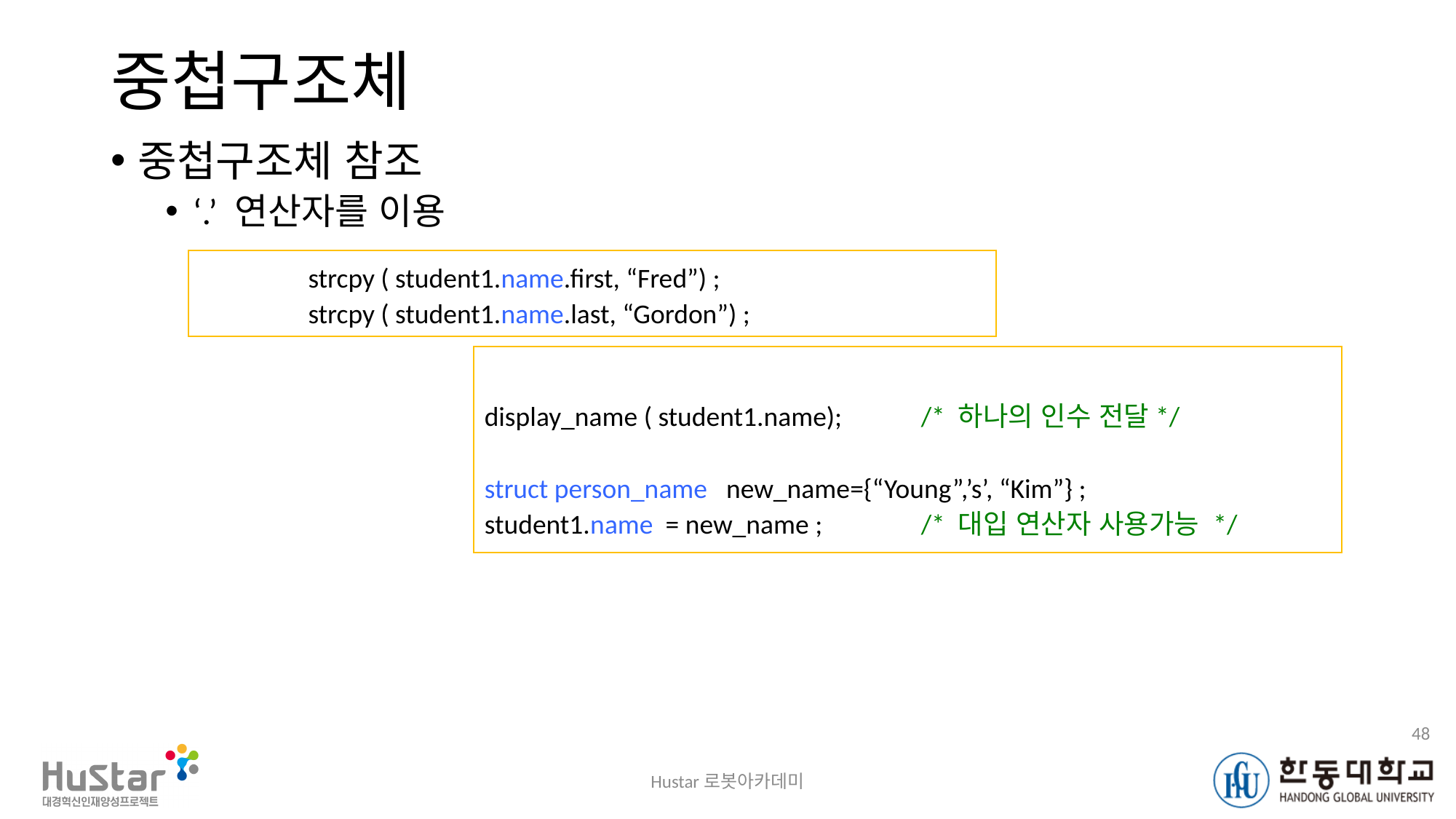

# 중첩구조체
중첩구조체 참조
‘.’ 연산자를 이용
	strcpy ( student1.name.first, “Fred”) ;
	strcpy ( student1.name.last, “Gordon”) ;
display_name ( student1.name); 	/* 하나의 인수 전달*/

struct person_name   new_name={“Young”,’s’, “Kim”} ;
student1.name  = new_name ;    	/* 대입 연산자 사용가능 */
48
Hustar로봇아카데미